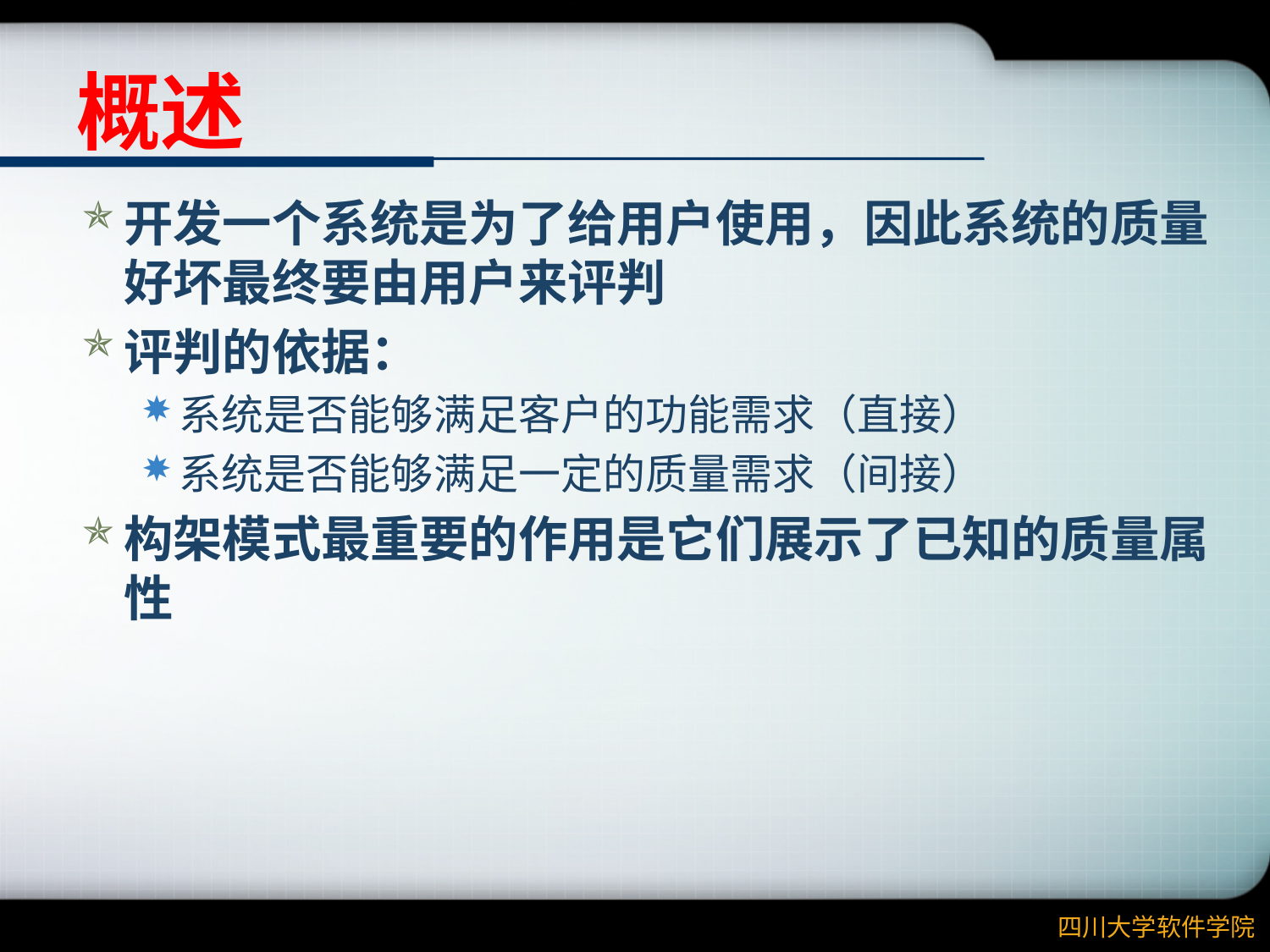

# 概述
开发一个系统是为了给用户使用，因此系统的质量好坏最终要由用户来评判
评判的依据：
系统是否能够满足客户的功能需求（直接）
系统是否能够满足一定的质量需求（间接）
构架模式最重要的作用是它们展示了已知的质量属性